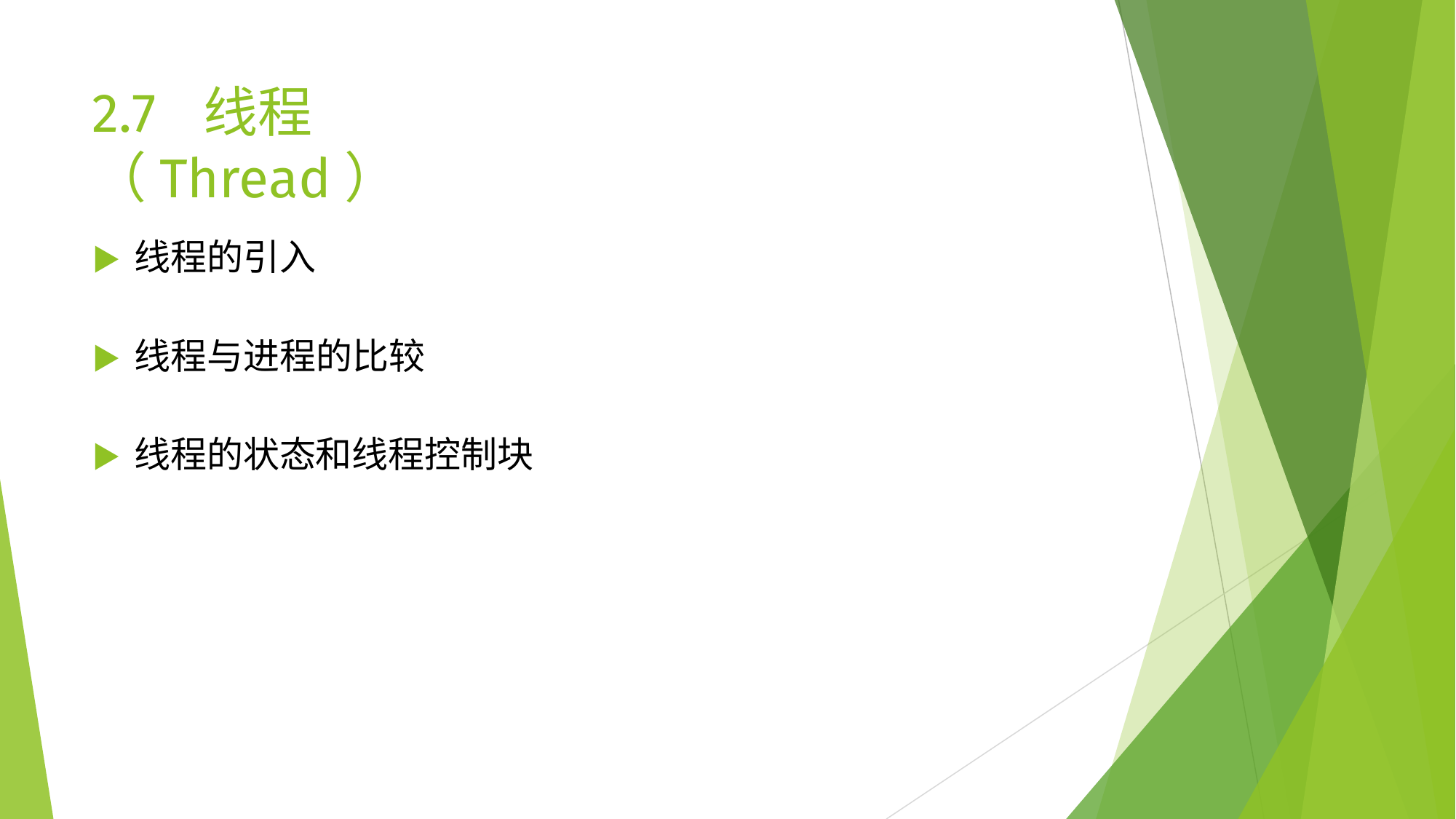

# 2.7	线程（Thread）
▶	线程的引入

▶	线程与进程的比较

▶	线程的状态和线程控制块